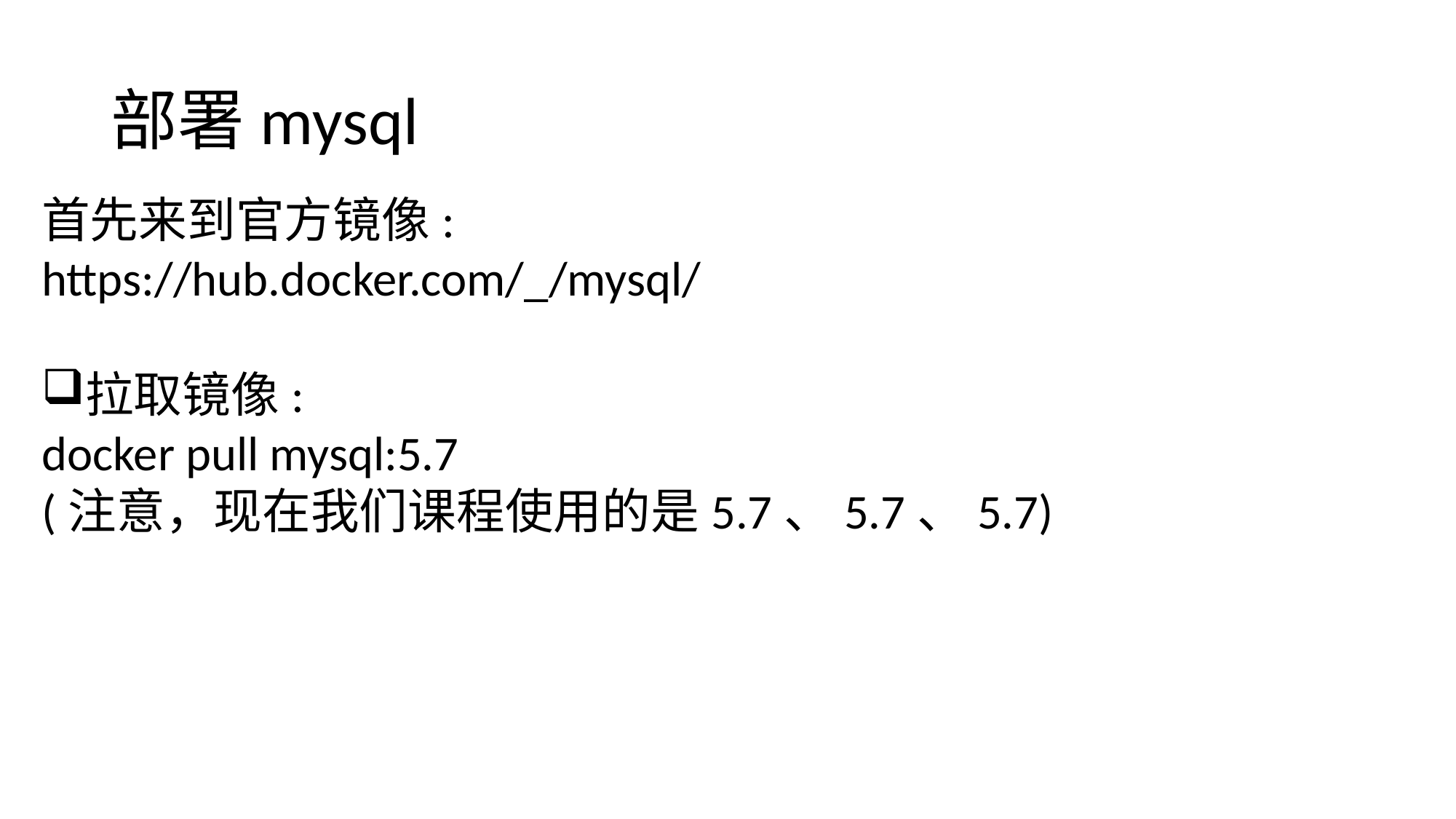

# 部署mysql
首先来到官方镜像:
https://hub.docker.com/_/mysql/

拉取镜像:
docker pull mysql:5.7
(注意，现在我们课程使用的是5.7、5.7、5.7)